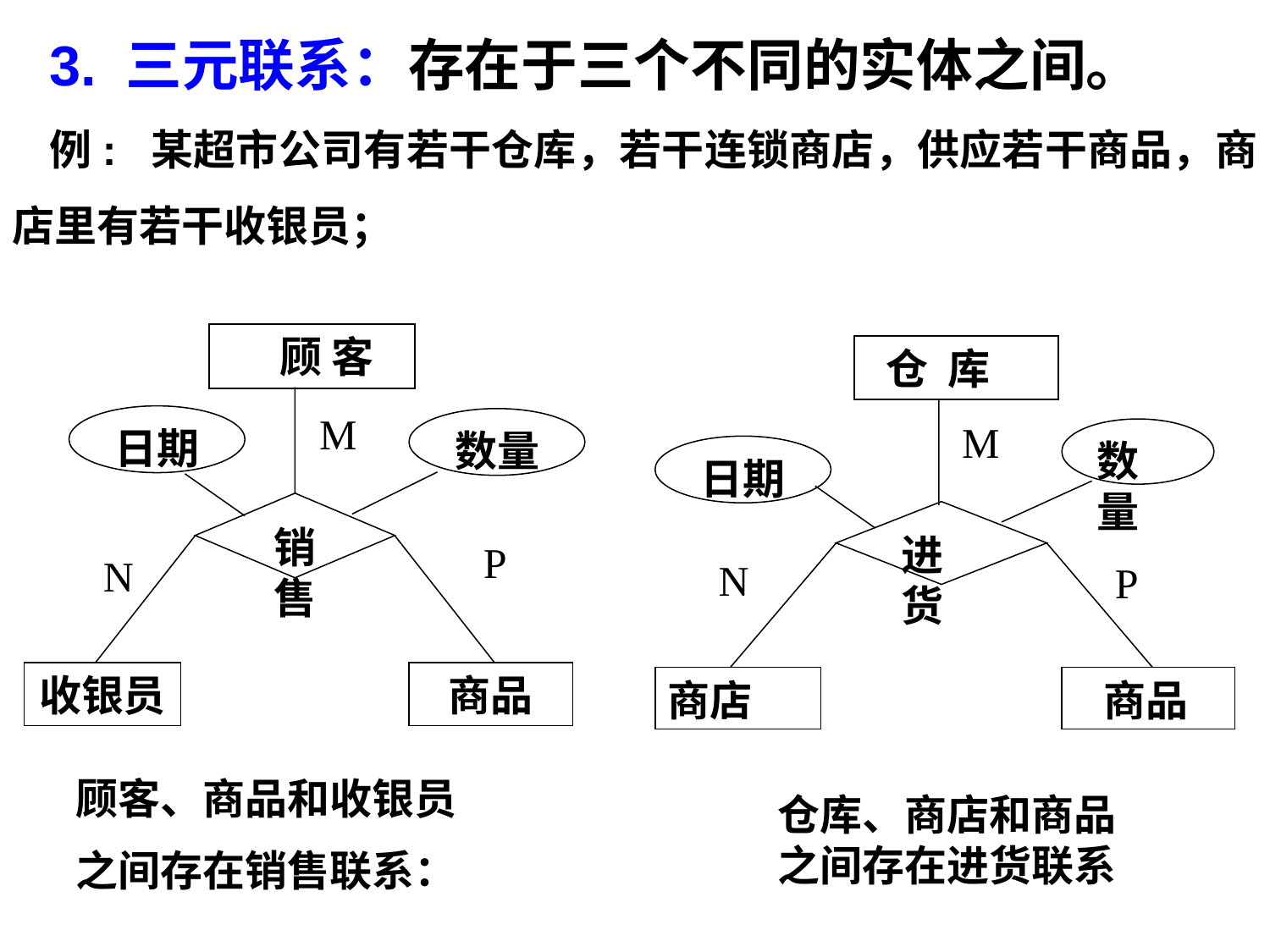

3. 三元联系：存在于三个不同的实体之间。
例:  某超市公司有若干仓库，若干连锁商店，供应若干商品，商店里有若干收银员；
  顾 客
 仓  库

M
数量

进货

N
P
商店
  商品

M
P
N
日期
数量
日期

销售

收银员
商品
顾客、商品和收银员
之间存在销售联系：
仓库、商店和商品
之间存在进货联系